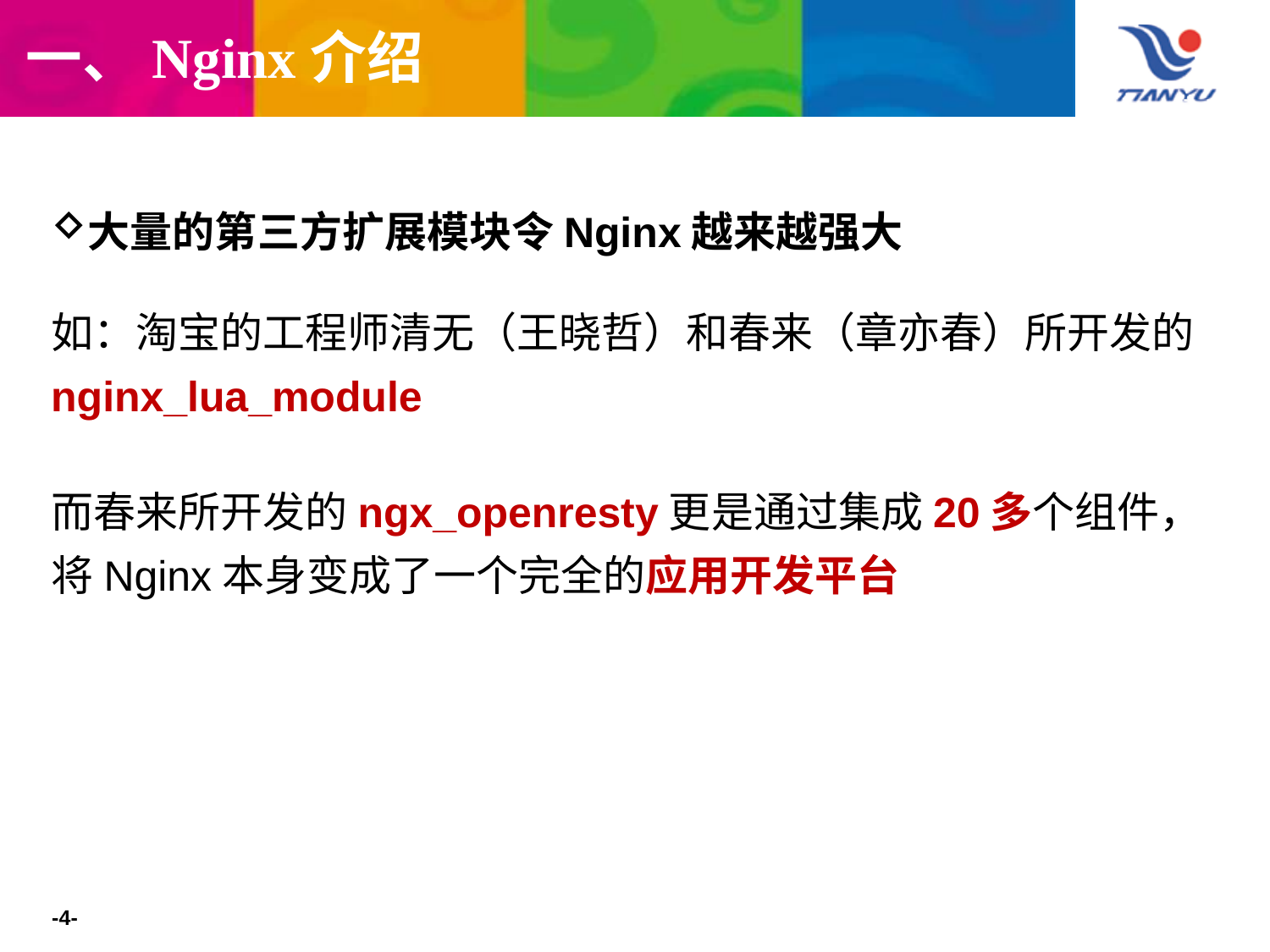

# 一、Nginx介绍
大量的第三方扩展模块令Nginx越来越强大

如：淘宝的工程师清无（王晓哲）和春来（章亦春）所开发的 nginx_lua_module

而春来所开发的ngx_openresty更是通过集成20多个组件，将Nginx本身变成了一个完全的应用开发平台